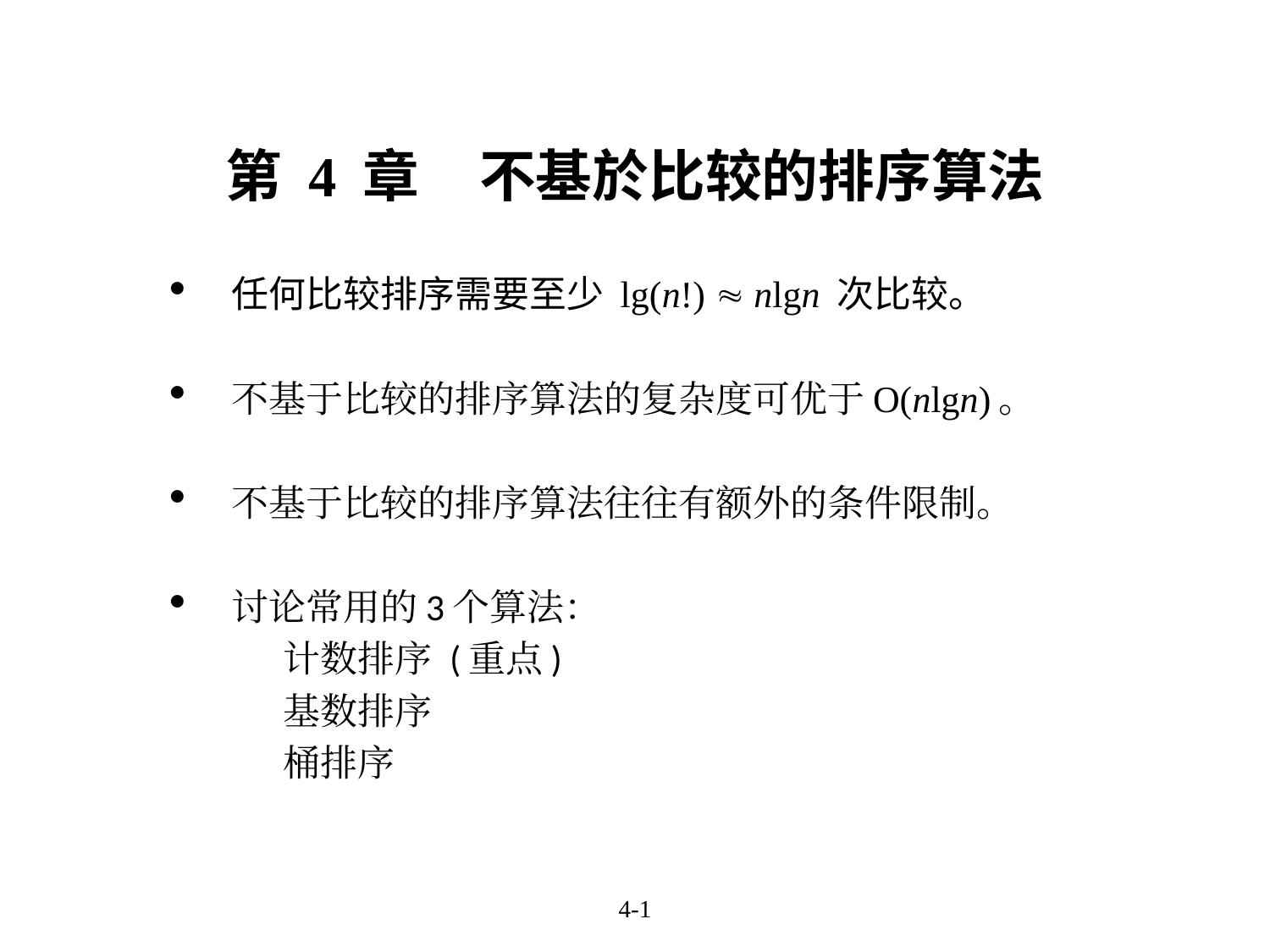

# 第 4 章	不基於比较的排序算法
任何比较排序需要至少 lg(n!) ≈ nlgn 次比较。

不基于比较的排序算法的复杂度可优于O(nlgn)。

不基于比较的排序算法往往有额外的条件限制。

讨论常用的3个算法：
	计数排序 (重点)
	基数排序
	桶排序

4-1